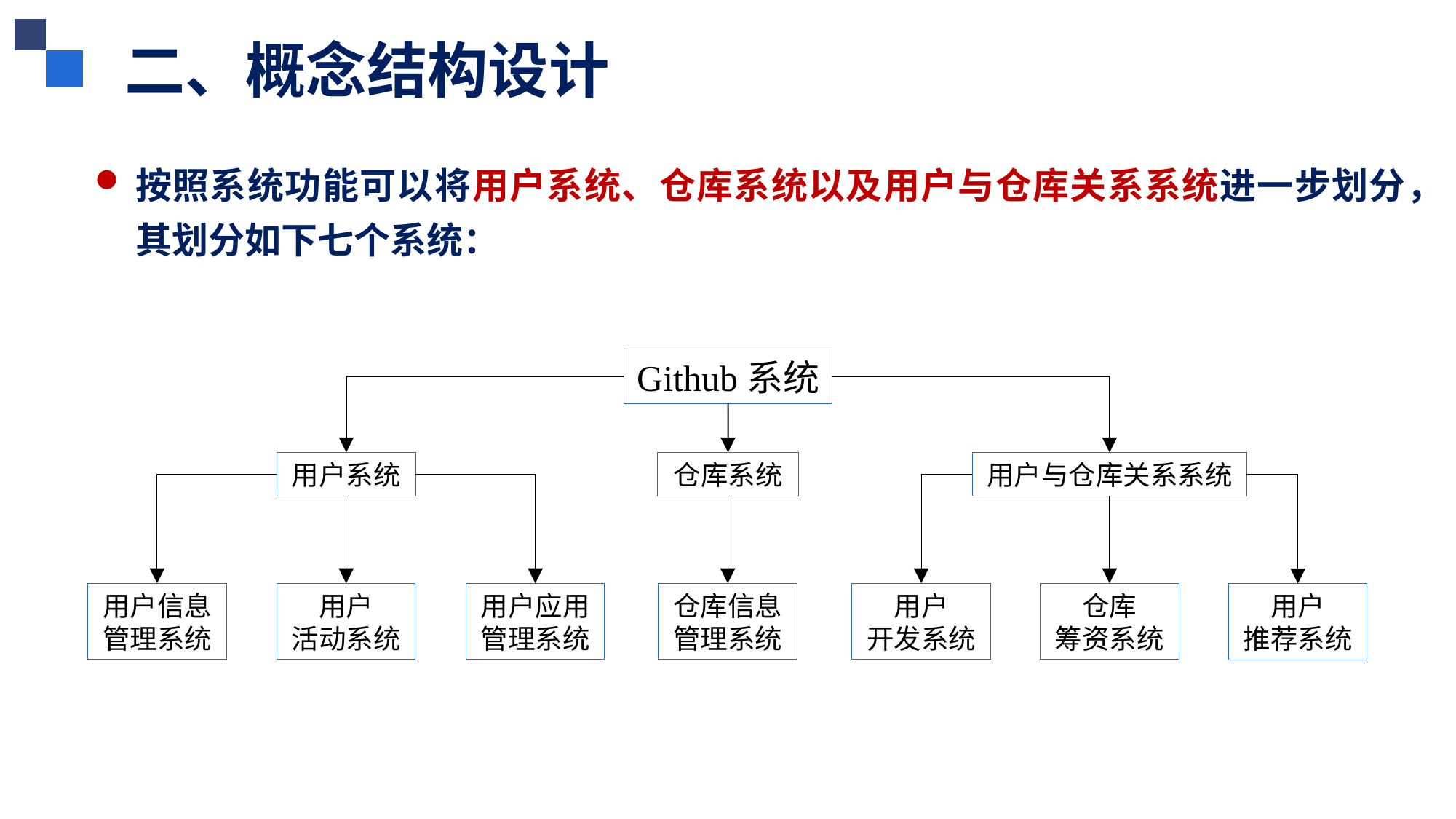

二、概念结构设计

按照系统功能可以将用户系统、仓库系统以及用户与仓库关系系统进一步划分，其划分如下七个系统：
Github系统
用户系统
仓库系统
用户与仓库关系系统
用户信息管理系统
用户
活动系统
用户应用管理系统
仓库信息管理系统
用户
开发系统
仓库
筹资系统
用户
推荐系统